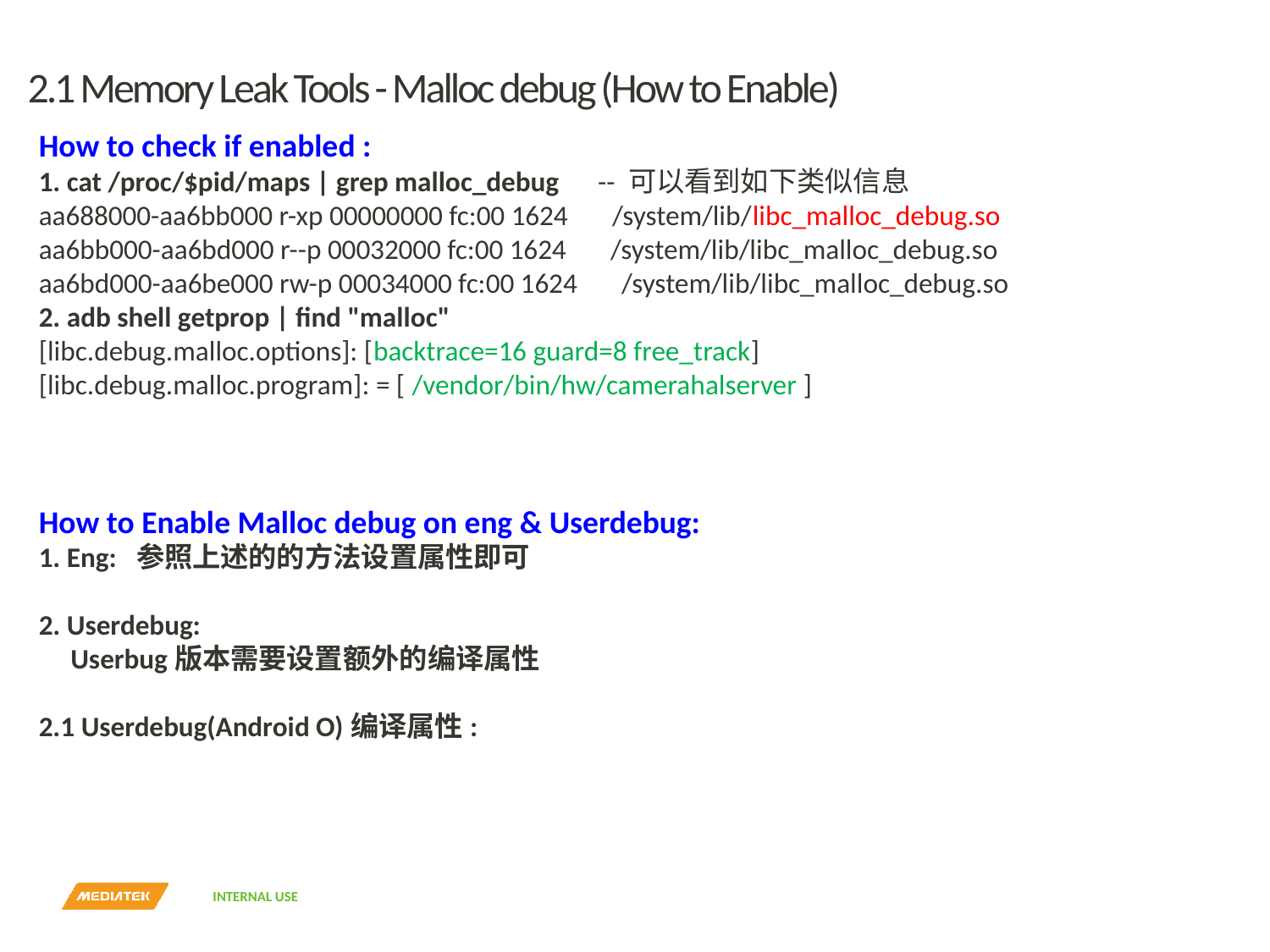

# 2.1 Memory Leak Tools - Malloc debug (How to Enable)
How to check if enabled :
1. cat /proc/$pid/maps | grep malloc_debug      -- 可以看到如下类似信息
aa688000-aa6bb000 r-xp 00000000 fc:00 1624       /system/lib/libc_malloc_debug.so
aa6bb000-aa6bd000 r--p 00032000 fc:00 1624       /system/lib/libc_malloc_debug.so
aa6bd000-aa6be000 rw-p 00034000 fc:00 1624       /system/lib/libc_malloc_debug.so
2. adb shell getprop | find "malloc"
[libc.debug.malloc.options]: [backtrace=16 guard=8 free_track]
[libc.debug.malloc.program]: = [ /vendor/bin/hw/camerahalserver ]

How to Enable Malloc debug on eng & Userdebug:
1. Eng:  参照上述的的方法设置属性即可

2. Userdebug:
     Userbug版本需要设置额外的编译属性

2.1 Userdebug(Android O)编译属性: